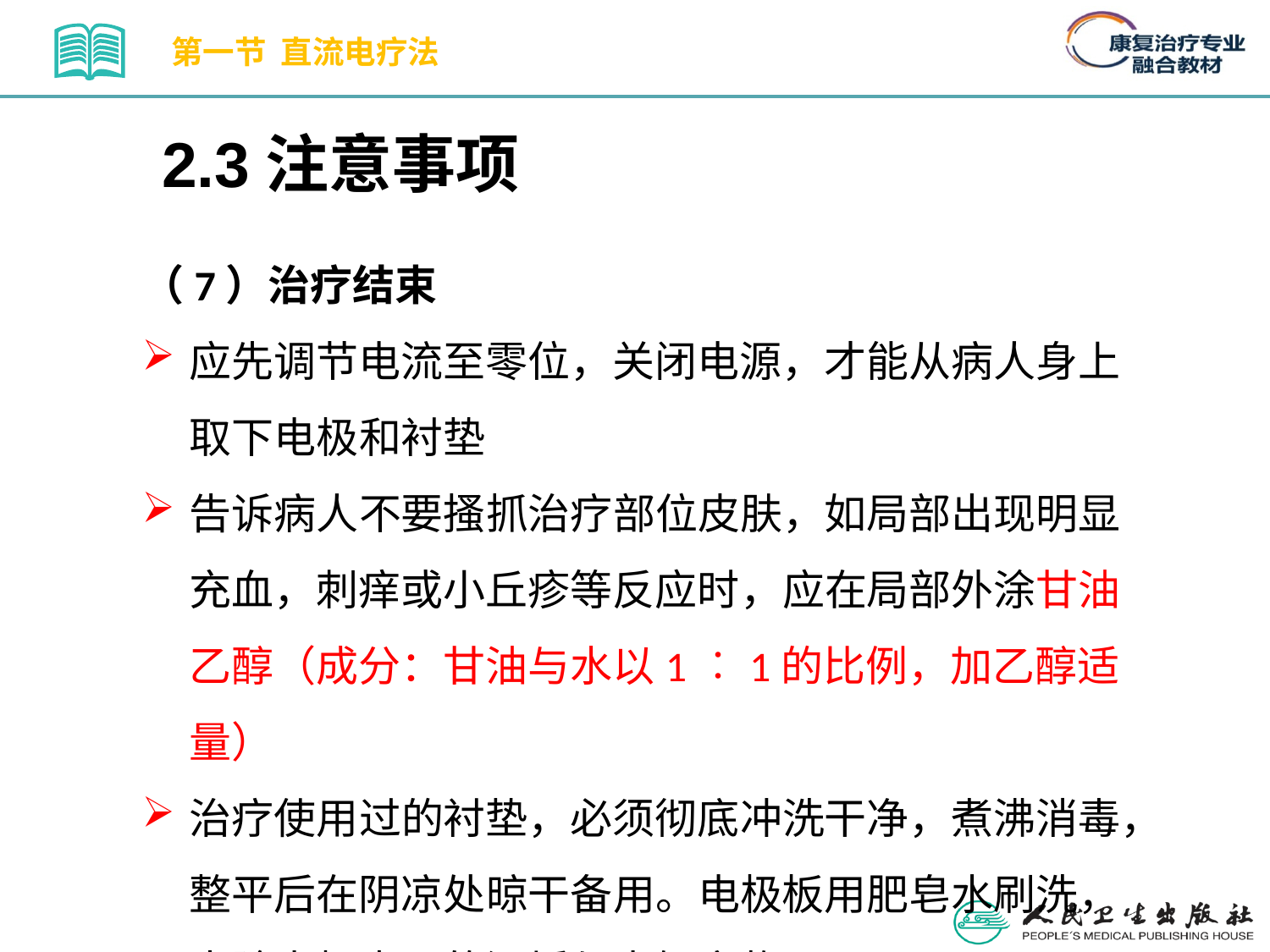

第一节  直流电疗法
2.3注意事项
（7）治疗结束
应先调节电流至零位，关闭电源，才能从病人身上取下电极和衬垫
告诉病人不要搔抓治疗部位皮肤，如局部出现明显充血，刺痒或小丘疹等反应时，应在局部外涂甘油乙醇（成分：甘油与水以1︰1的比例，加乙醇适量）
治疗使用过的衬垫，必须彻底冲洗干净，煮沸消毒，整平后在阴凉处晾干备用。电极板用肥皂水刷洗，去除电极表面的污垢与电解产物